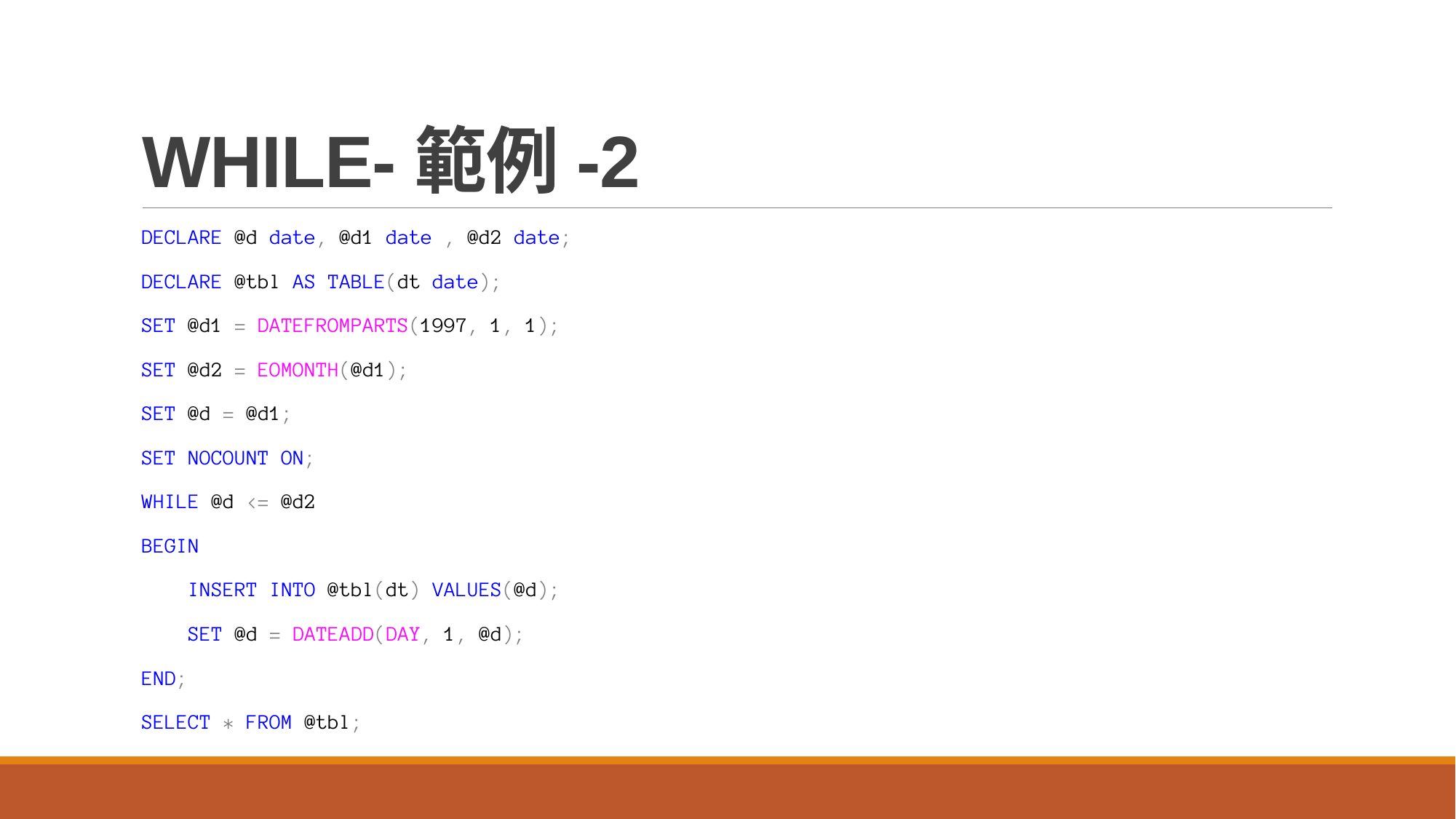

# WHILE-範例-2
DECLARE @d date, @d1 date , @d2 date;
DECLARE @tbl AS TABLE(dt date);
SET @d1 = DATEFROMPARTS(1997, 1, 1);
SET @d2 = EOMONTH(@d1);
SET @d = @d1;
SET NOCOUNT ON;
WHILE @d <= @d2
BEGIN
    INSERT INTO @tbl(dt) VALUES(@d);
    SET @d = DATEADD(DAY, 1, @d);
END;
SELECT * FROM @tbl;